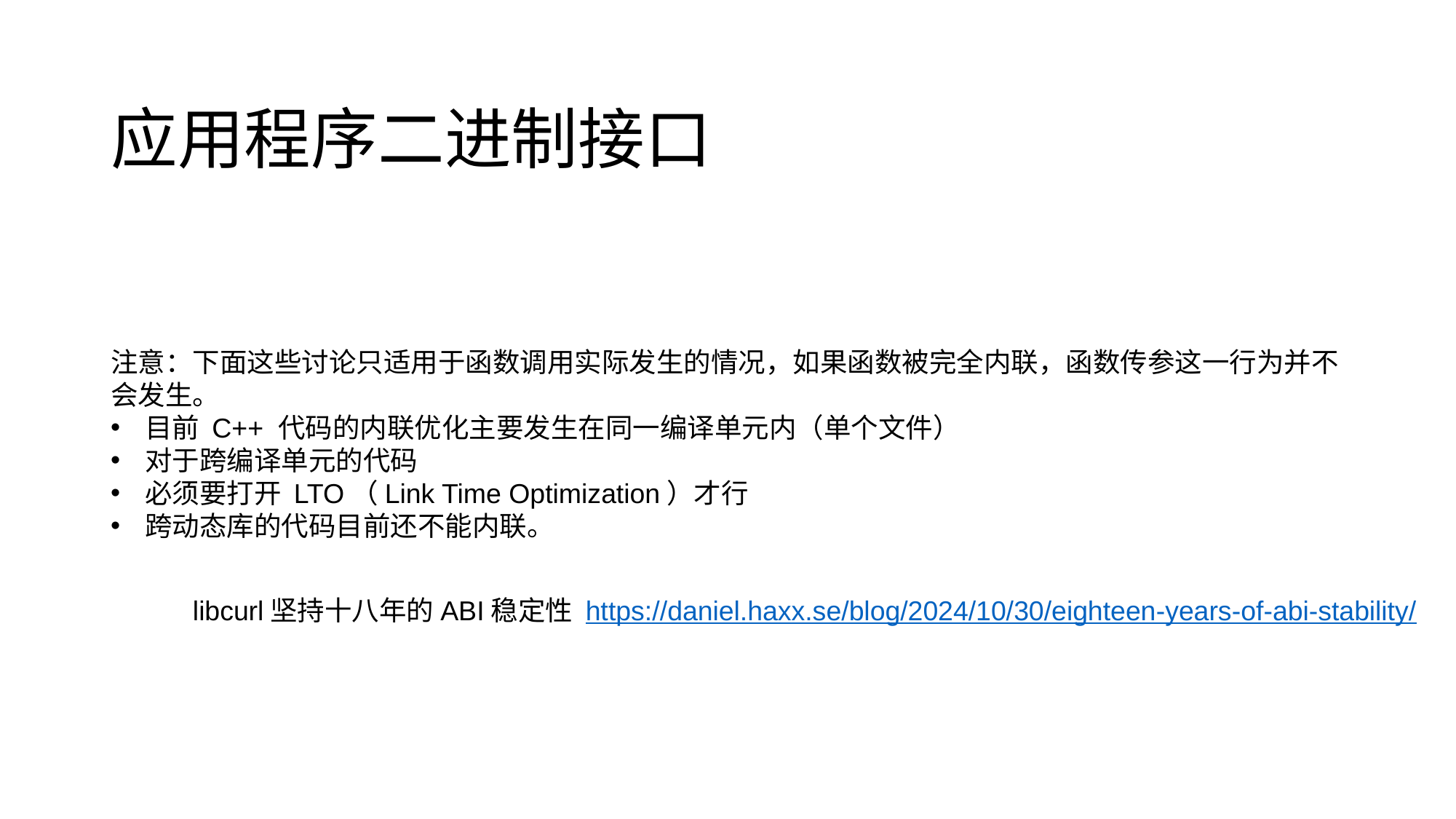

# 应用程序二进制接口
注意：下面这些讨论只适用于函数调用实际发生的情况，如果函数被完全内联，函数传参这一行为并不会发生。
目前 C++ 代码的内联优化主要发生在同一编译单元内（单个文件）
对于跨编译单元的代码
必须要打开 LTO（Link Time Optimization）才行
跨动态库的代码目前还不能内联。

libcurl坚持十八年的ABI稳定性 https://daniel.haxx.se/blog/2024/10/30/eighteen-years-of-abi-stability/